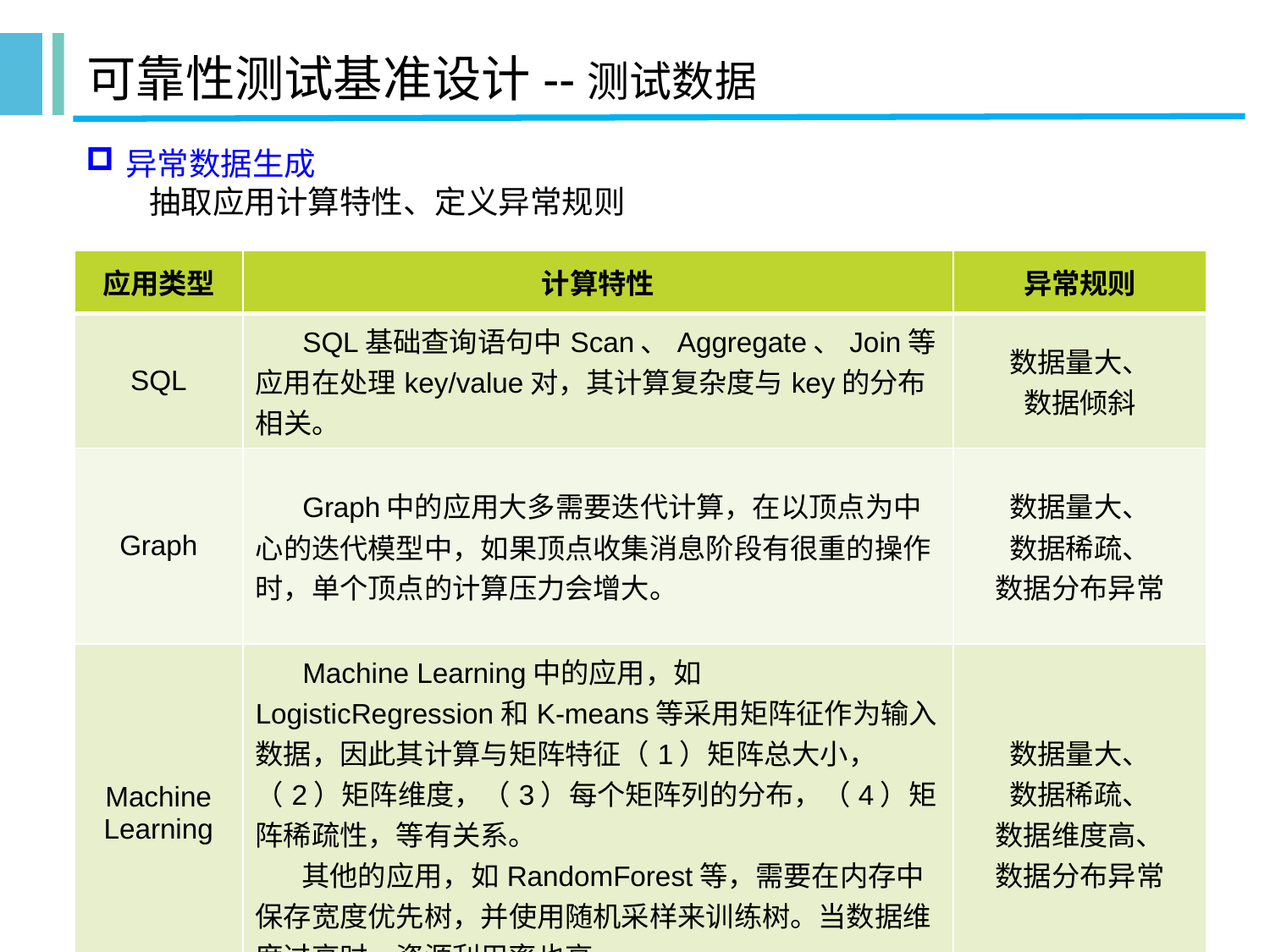

# 可靠性测试基准设计--测试数据
异常数据生成
抽取应用计算特性、定义异常规则
| 应用类型 | 计算特性 | 异常规则 |
| --- | --- | --- |
| SQL | SQL基础查询语句中Scan、Aggregate、Join等应用在处理key/value对，其计算复杂度与key的分布相关。 | 数据量大、 数据倾斜 |
| Graph | Graph中的应用大多需要迭代计算，在以顶点为中心的迭代模型中，如果顶点收集消息阶段有很重的操作时，单个顶点的计算压力会增大。 | 数据量大、 数据稀疏、 数据分布异常 |
| Machine Learning | Machine Learning中的应用，如LogisticRegression和K-means等采用矩阵征作为输入数据，因此其计算与矩阵特征（1）矩阵总大小，（2）矩阵维度，（3）每个矩阵列的分布，（4）矩阵稀疏性，等有关系。 其他的应用，如RandomForest等，需要在内存中保存宽度优先树，并使用随机采样来训练树。当数据维度过高时，资源利用率也高。 | 数据量大、 数据稀疏、 数据维度高、 数据分布异常 |